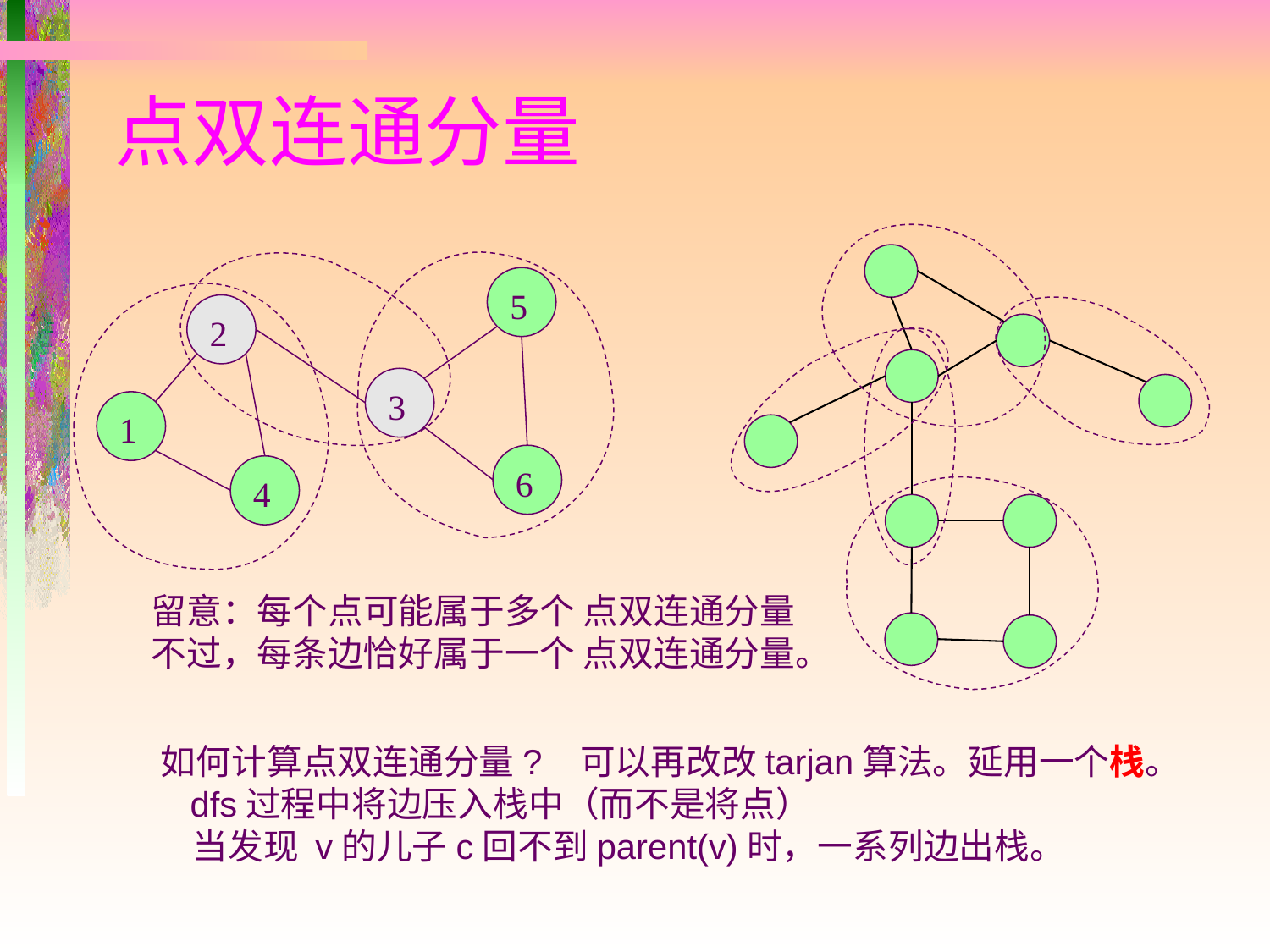

# 点双连通分量

5

2
3
1
6
4
留意：每个点可能属于多个 点双连通分量
不过，每条边恰好属于一个 点双连通分量。
如何计算点双连通分量?   可以再改改tarjan算法。延用一个栈。
   dfs过程中将边压入栈中（而不是将点）
   当发现 v的儿子c回不到parent(v)时，一系列边出栈。